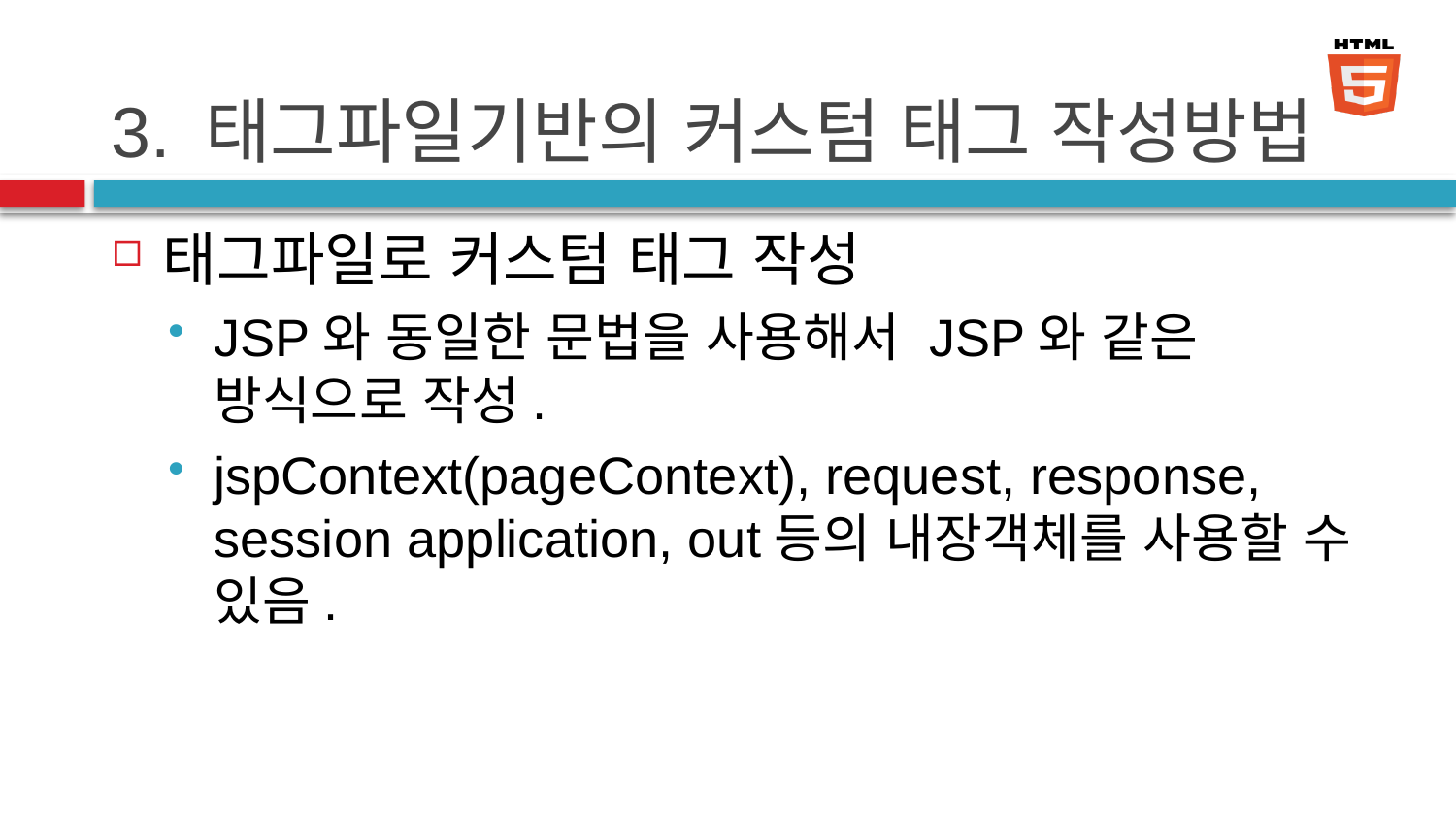

# 3. 태그파일기반의 커스텀 태그 작성방법
태그파일로 커스텀 태그 작성
JSP와 동일한 문법을 사용해서 JSP와 같은 방식으로 작성.
jspContext(pageContext), request, response, session application, out등의 내장객체를 사용할 수 있음.